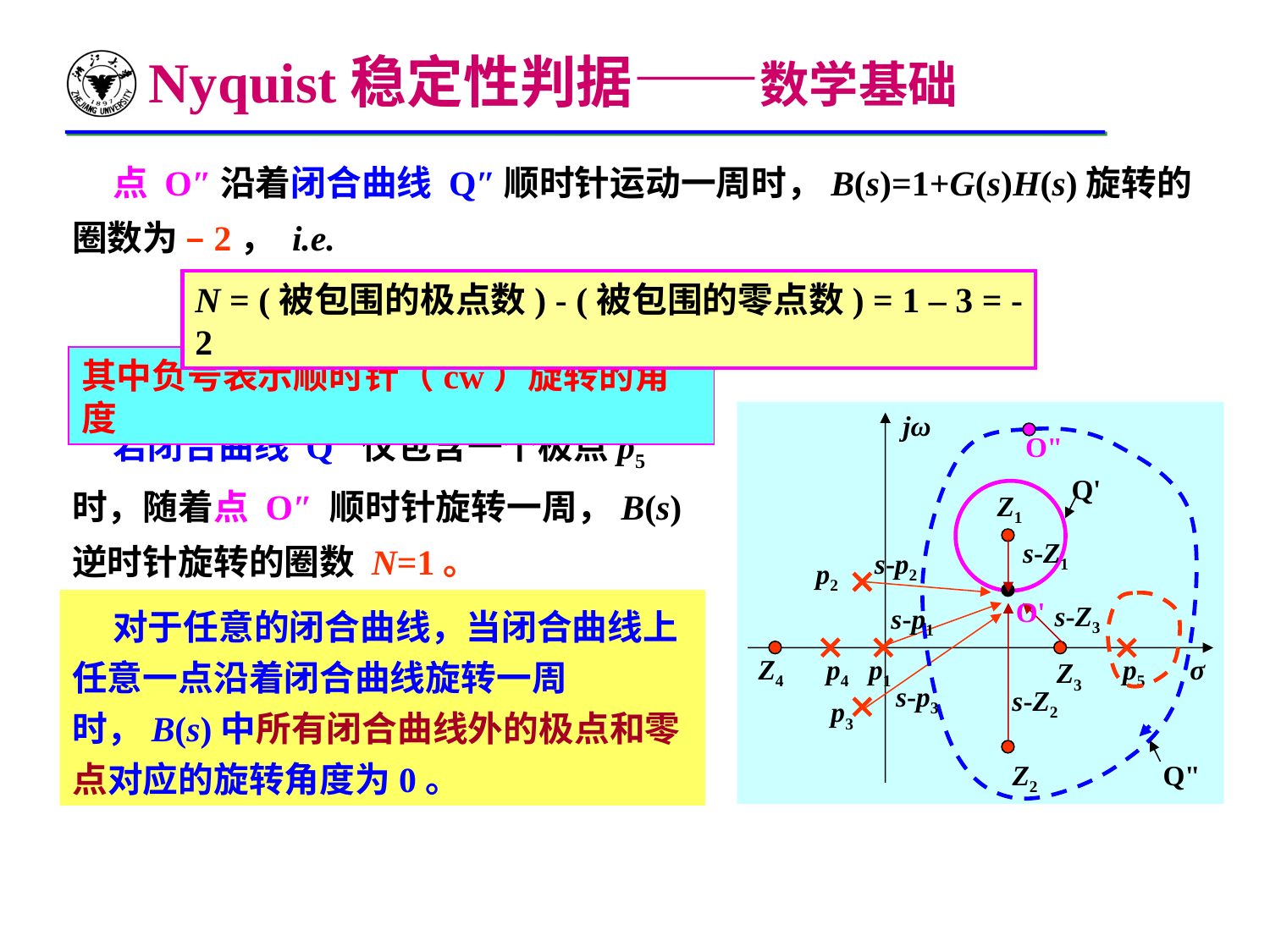

Nyquist稳定性判据——数学基础
    点 O″沿着闭合曲线 Q″顺时针运动一周时，B(s)=1+G(s)H(s)旋转的圈数为 –2， i.e.
N = (被包围的极点数) - (被包围的零点数) = 1 – 3 = -2
其中负号表示顺时针（cw）旋转的角度

jω
    若闭合曲线 Q″仅包含一个极点p5时，随着点 O″ 顺时针旋转一周，B(s)逆时针旋转的圈数 N=1。

O"

Q'

Z1

s-Z1
s-p2

p2

O'
    对于任意的闭合曲线，当闭合曲线上任意一点沿着闭合曲线旋转一周时，B(s)中所有闭合曲线外的极点和零点对应的旋转角度为0。
s-Z3

s-p1

Z4
p4
p1
p5
σ

Z3
s-p3
s-Z2
p3

Z2
Q"